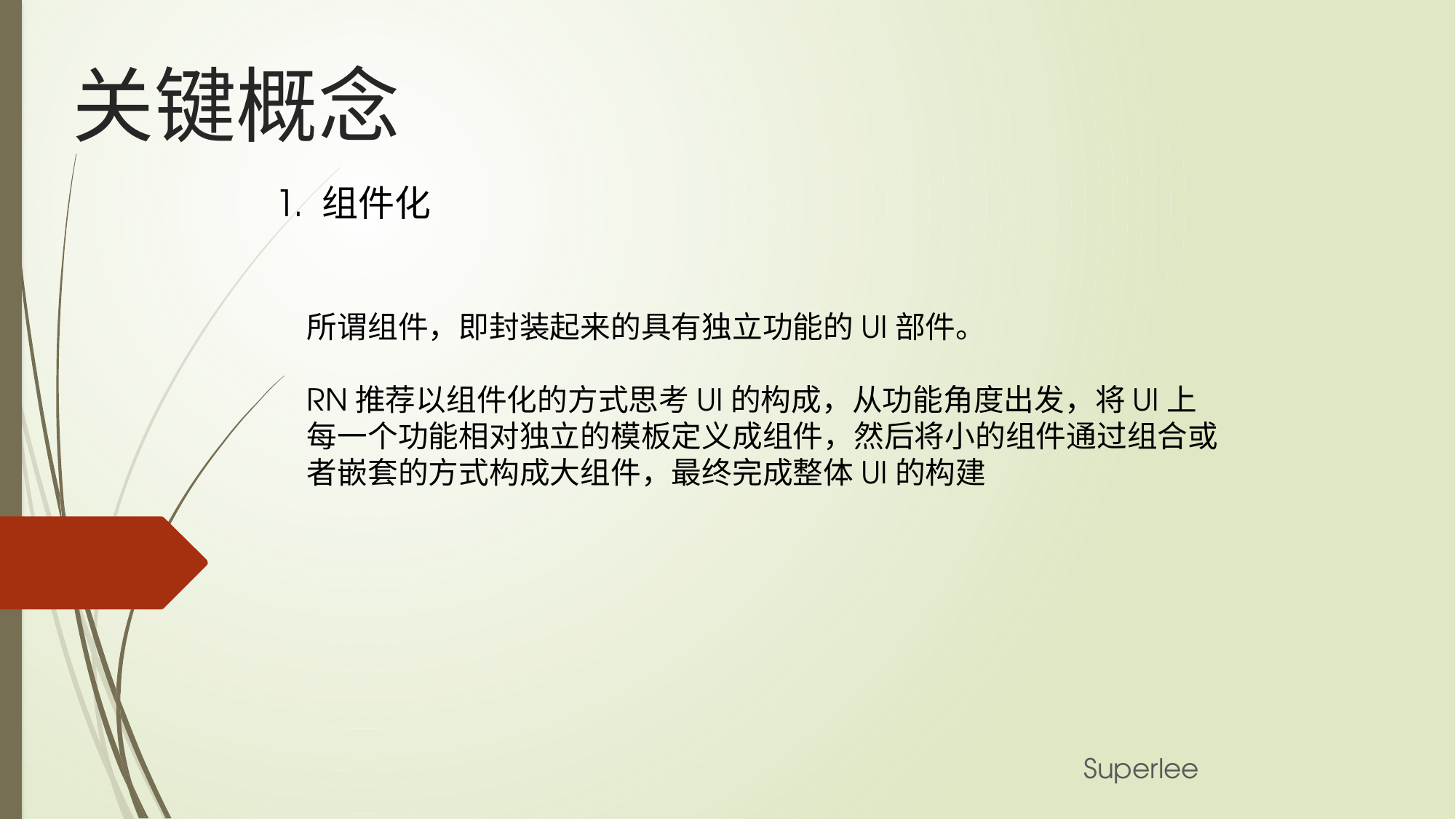

关键概念
1. 组件化
所谓组件，即封装起来的具有独立功能的UI部件。

RN推荐以组件化的方式思考UI的构成，从功能角度出发，将UI上每一个功能相对独立的模板定义成组件，然后将小的组件通过组合或者嵌套的方式构成大组件，最终完成整体UI的构建

Superlee